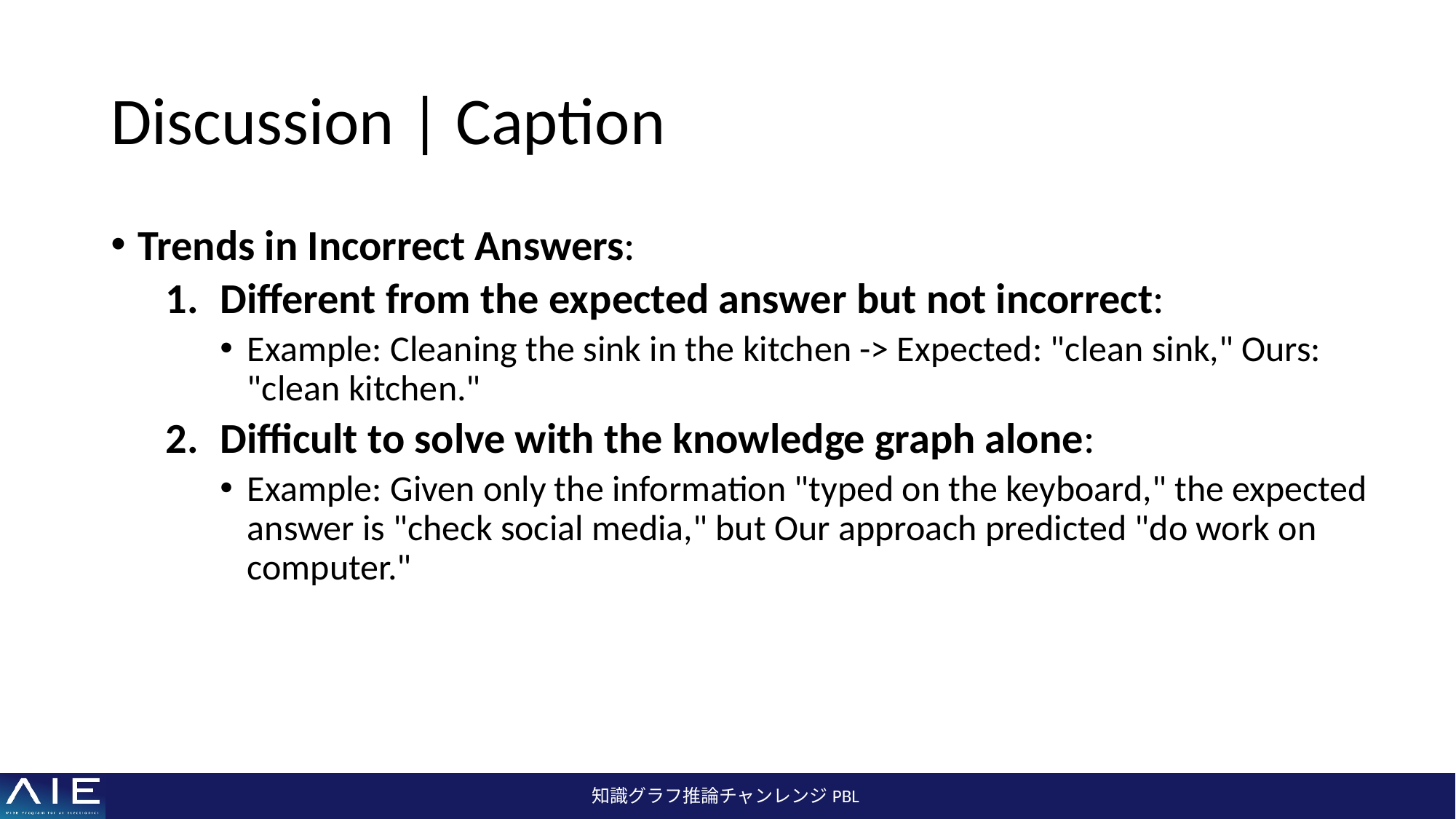

# Discussion | Caption
Trends in Incorrect Answers:
Different from the expected answer but not incorrect:
Example: Cleaning the sink in the kitchen -> Expected: "clean sink," Ours: "clean kitchen."
Difficult to solve with the knowledge graph alone:
Example: Given only the information "typed on the keyboard," the expected answer is "check social media," but Our approach predicted "do work on computer."

知識グラフ推論チャンレンジPBL